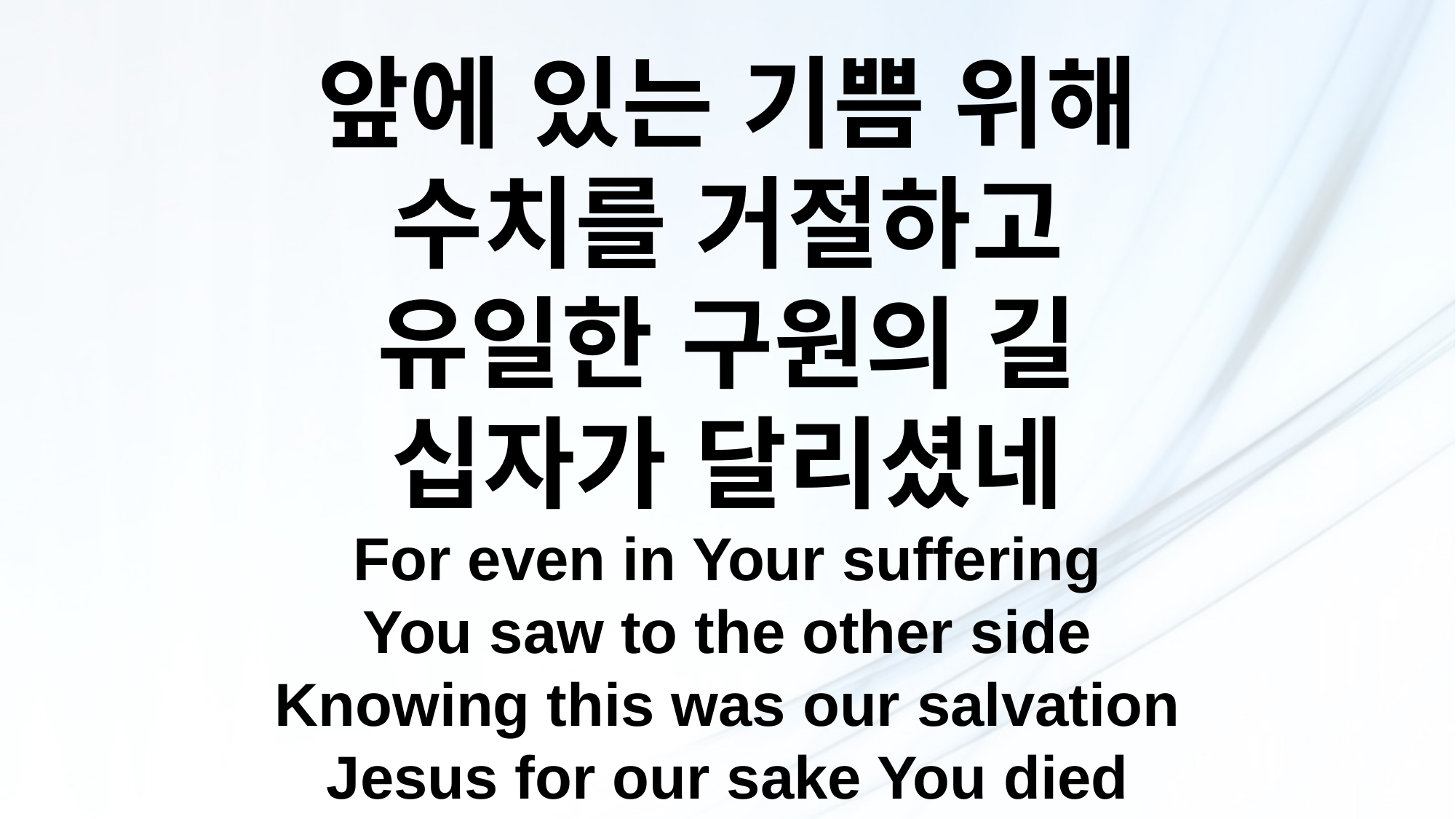

앞에 있는 기쁨 위해
수치를 거절하고
유일한 구원의 길
십자가 달리셨네
For even in Your suffering
You saw to the other side
Knowing this was our salvation
Jesus for our sake You died